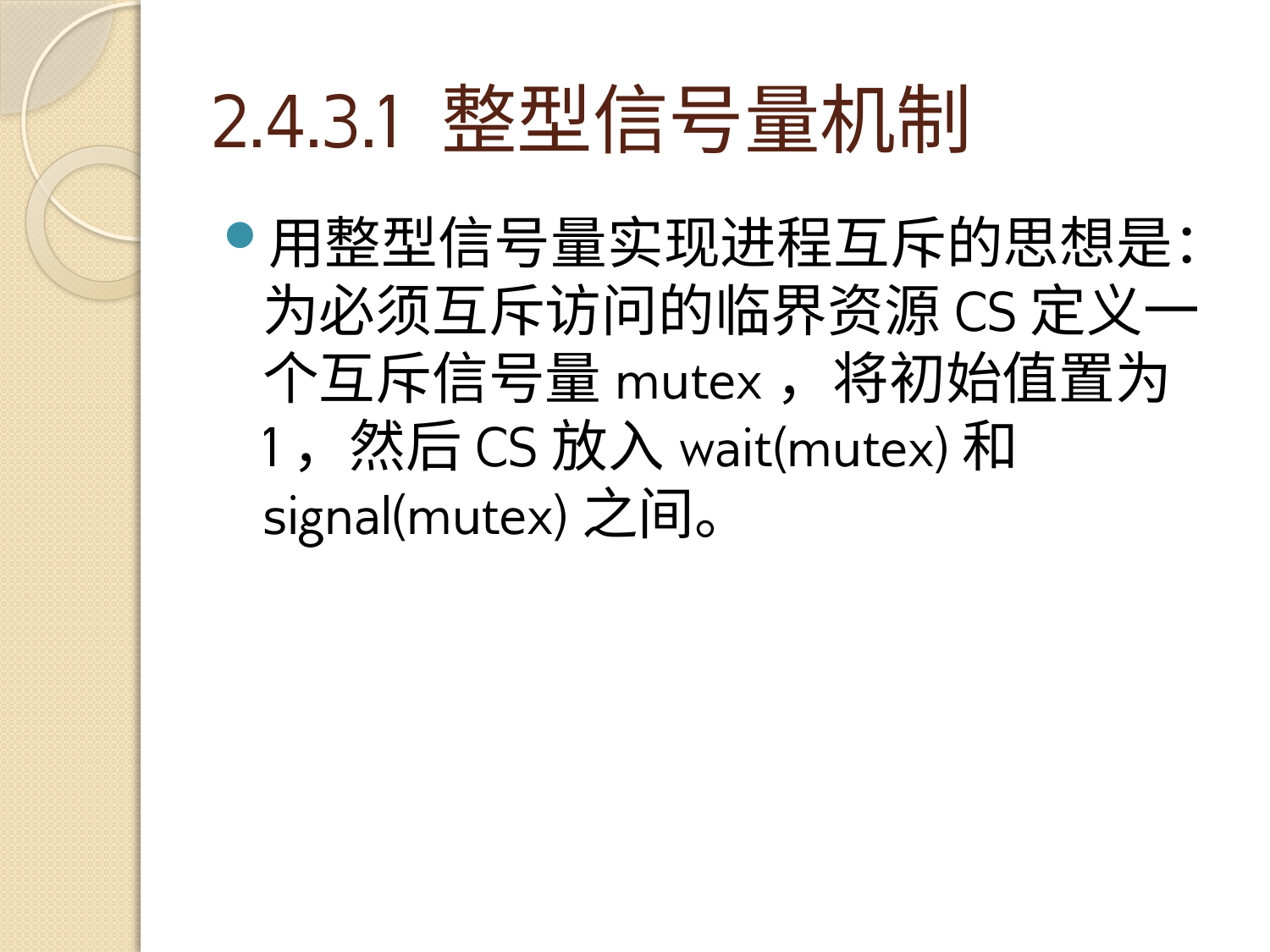

# 2.4.3.1 整型信号量机制
用整型信号量实现进程互斥的思想是：为必须互斥访问的临界资源CS定义一个互斥信号量mutex，将初始值置为1，然后CS放入wait(mutex)和signal(mutex)之间。